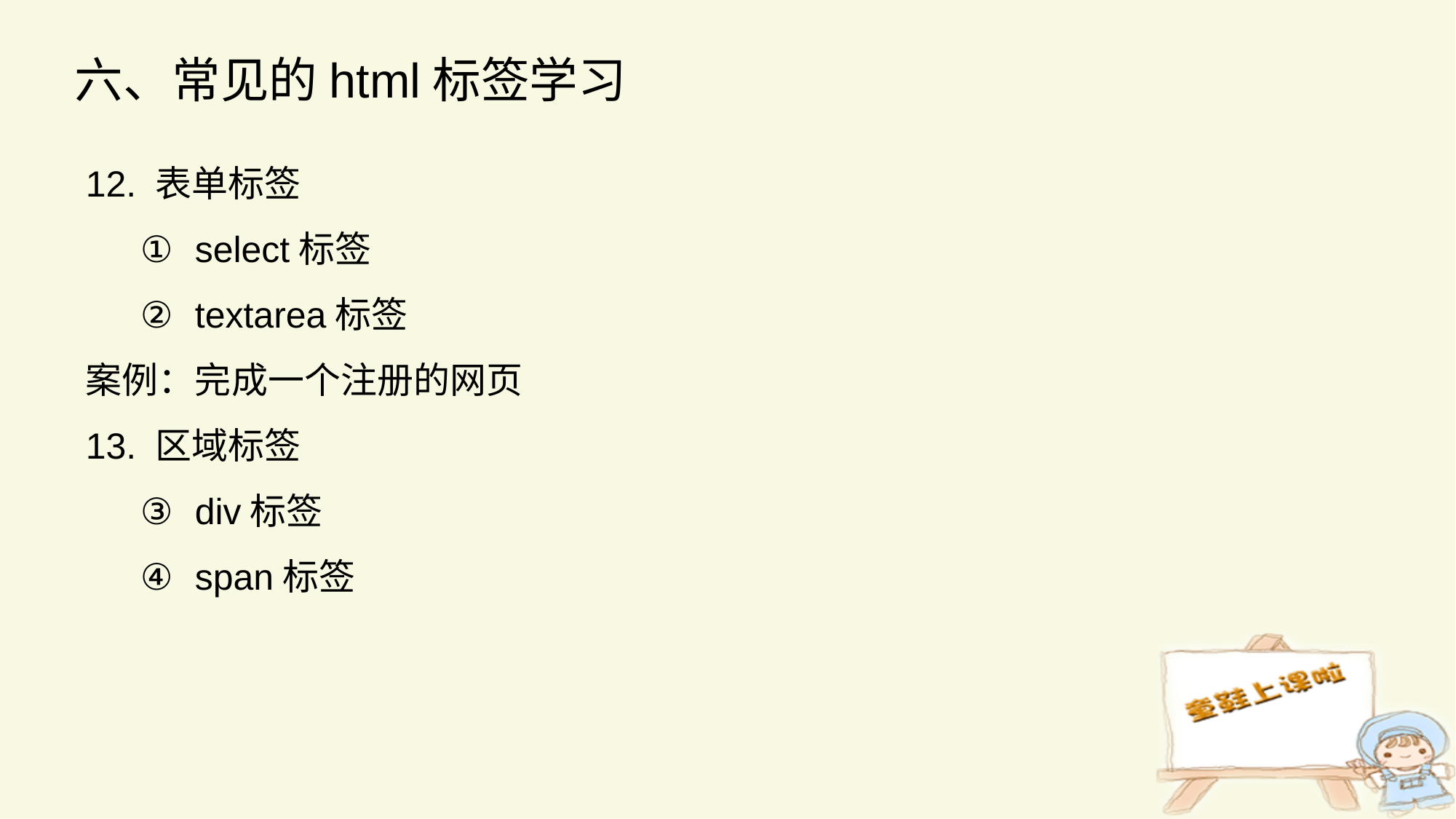

六、常见的html标签学习
12. 表单标签
select标签
textarea标签
案例：完成一个注册的网页
13. 区域标签
div标签
span标签